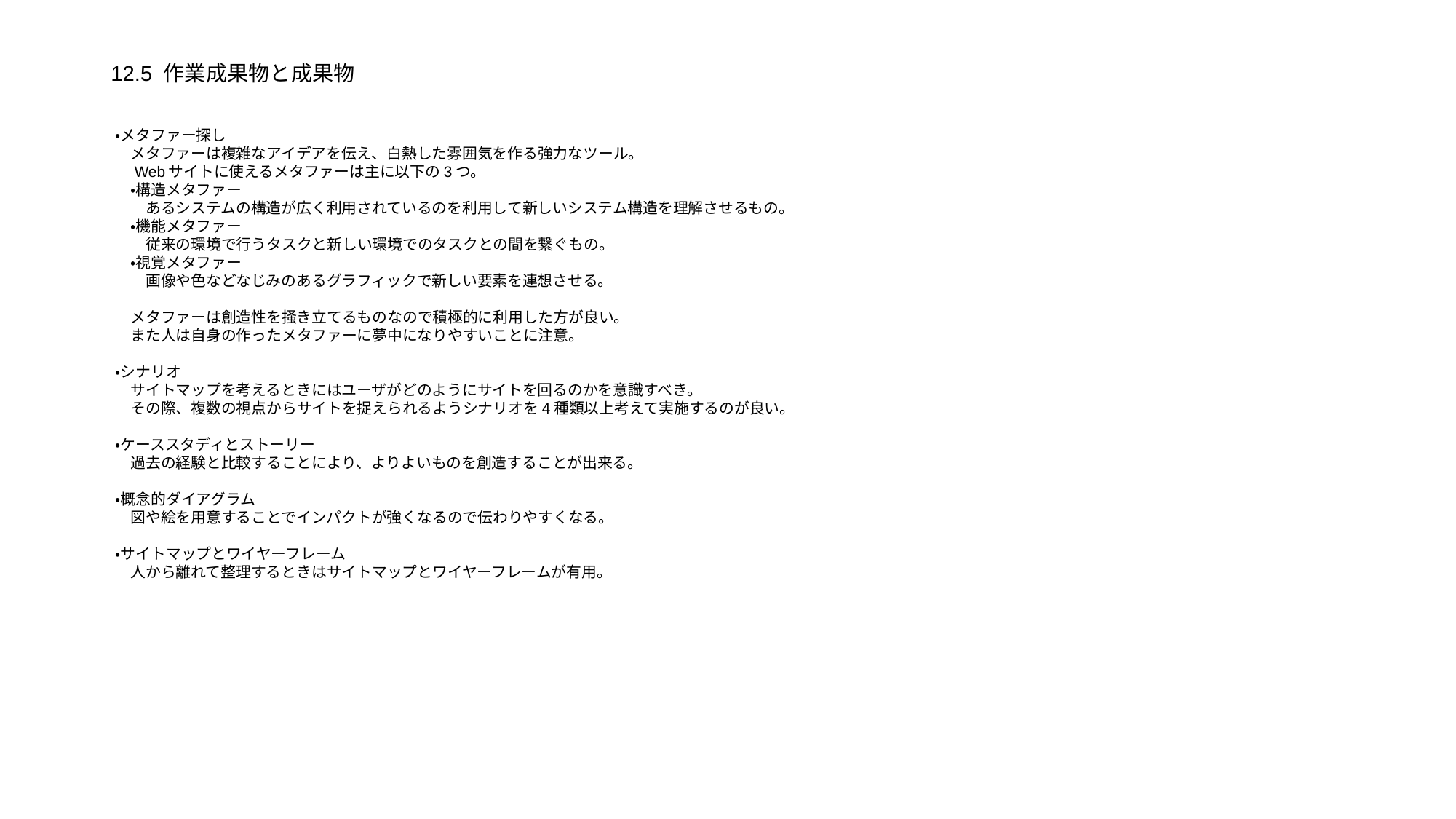

# 12.5 作業成果物と成果物
・メタファー探し
　メタファーは複雑なアイデアを伝え、白熱した雰囲気を作る強力なツール。
　Webサイトに使えるメタファーは主に以下の3つ。
　・構造メタファー
　　あるシステムの構造が広く利用されているのを利用して新しいシステム構造を理解させるもの。
　・機能メタファー
　　従来の環境で行うタスクと新しい環境でのタスクとの間を繋ぐもの。
　・視覚メタファー
　　画像や色などなじみのあるグラフィックで新しい要素を連想させる。

　メタファーは創造性を掻き立てるものなので積極的に利用した方が良い。
　また人は自身の作ったメタファーに夢中になりやすいことに注意。

・シナリオ
　サイトマップを考えるときにはユーザがどのようにサイトを回るのかを意識すべき。
　その際、複数の視点からサイトを捉えられるようシナリオを4種類以上考えて実施するのが良い。

・ケーススタディとストーリー
　過去の経験と比較することにより、よりよいものを創造することが出来る。

・概念的ダイアグラム
　図や絵を用意することでインパクトが強くなるので伝わりやすくなる。

・サイトマップとワイヤーフレーム
　人から離れて整理するときはサイトマップとワイヤーフレームが有用。